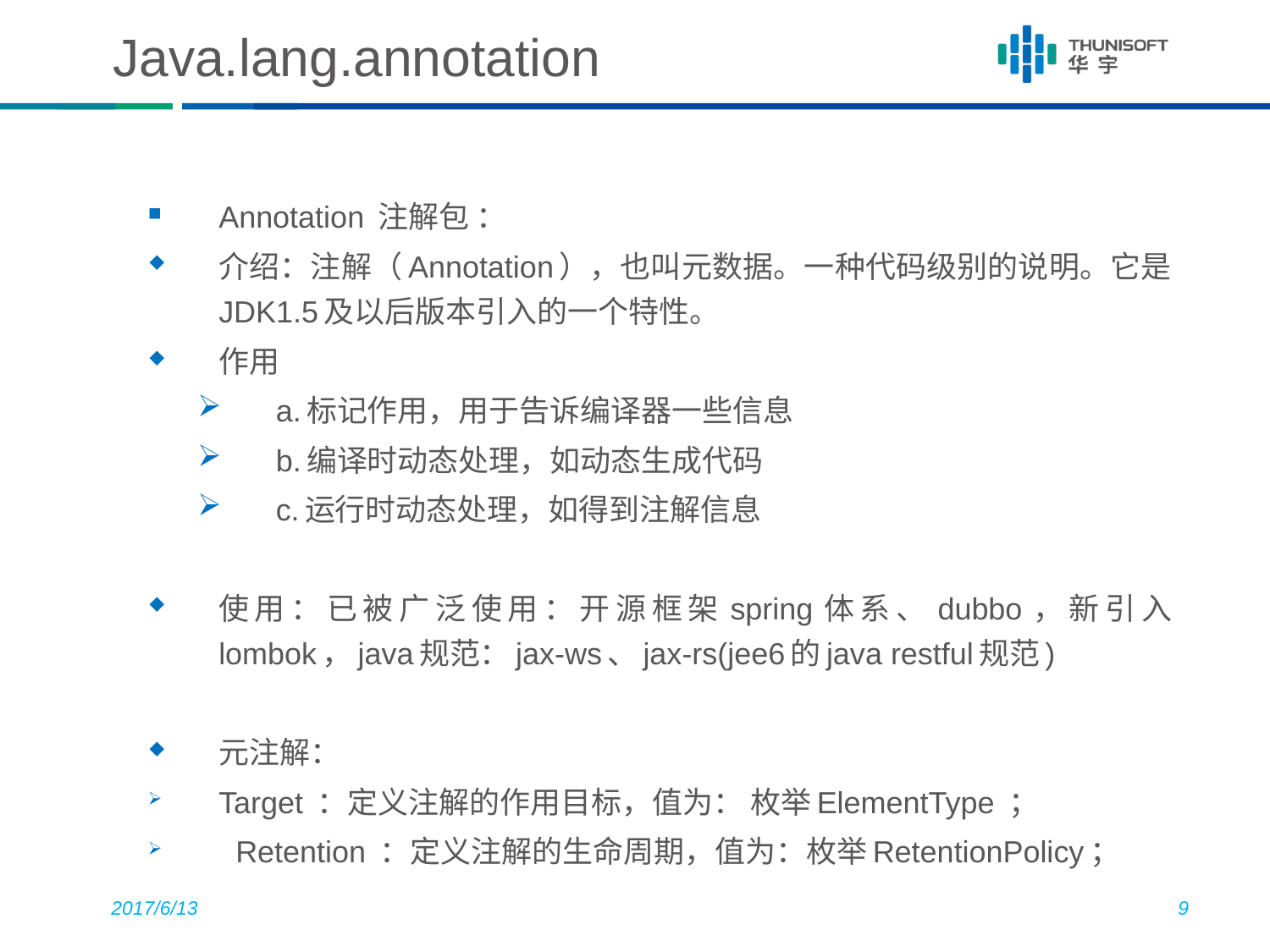

# Java.lang.annotation

Annotation 注解包 ：
介绍：注解（Annotation），也叫元数据。一种代码级别的说明。它是JDK1.5及以后版本引入的一个特性。
作用
a.标记作用，用于告诉编译器一些信息
b.编译时动态处理，如动态生成代码
c.运行时动态处理，如得到注解信息

使用：已被广泛使用：开源框架spring体系、dubbo，新引入lombok，java规范：jax-ws、jax-rs(jee6的java restful规范)

元注解：
	Target ：定义注解的作用目标，值为： 枚举ElementType ；
  Retention ：定义注解的生命周期，值为：枚举RetentionPolicy；
2017/6/13
9